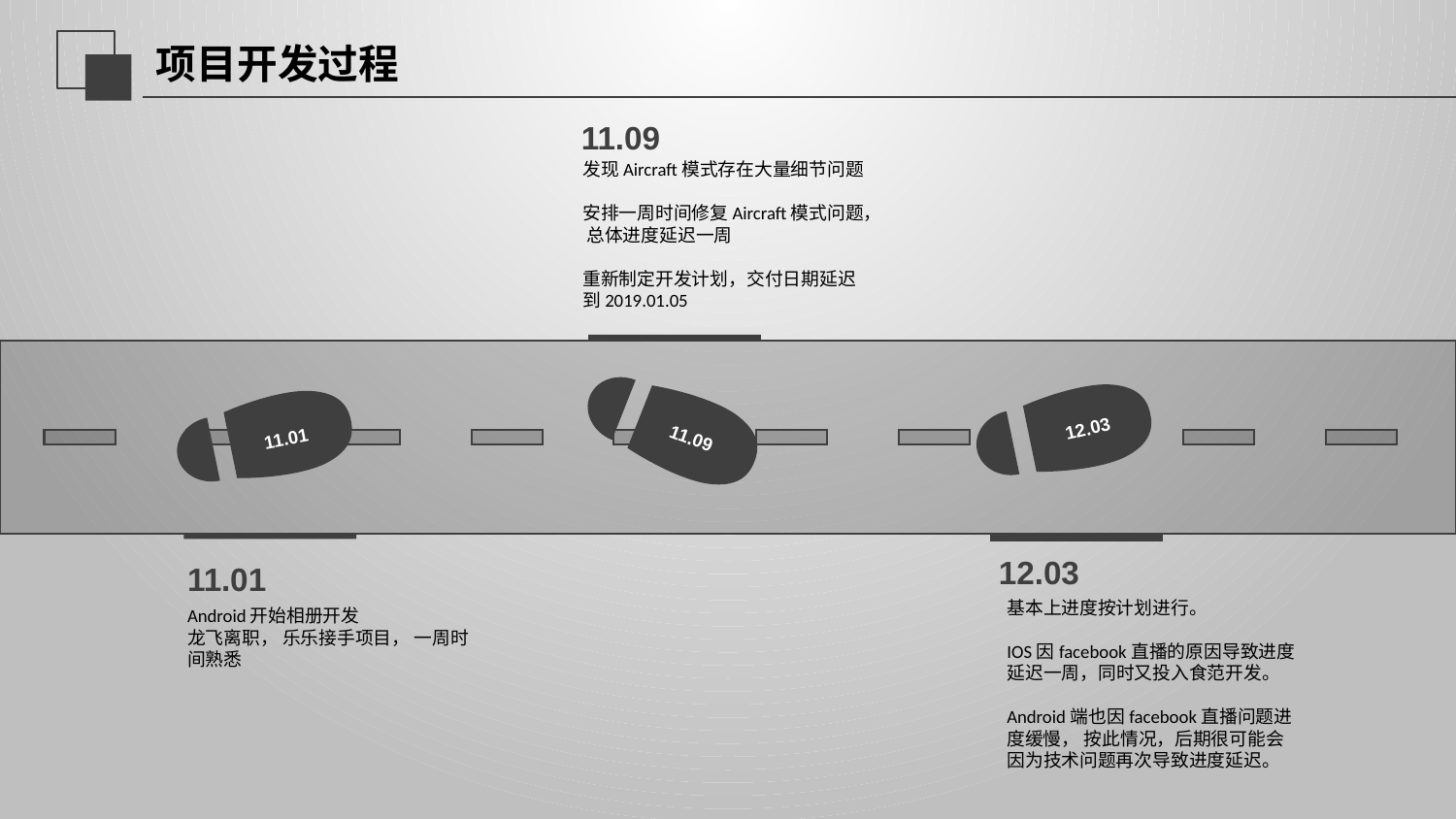

# 项目开发过程
11.09
发现Aircraft模式存在大量细节问题

安排一周时间修复Aircraft模式问题， 总体进度延迟一周

重新制定开发计划，交付日期延迟到2019.01.05

12.03
11.09
11.01

12.03
11.01
基本上进度按计划进行。

IOS因facebook直播的原因导致进度延迟一周，同时又投入食范开发。

Android端也因facebook直播问题进度缓慢， 按此情况，后期很可能会因为技术问题再次导致进度延迟。

Android开始相册开发
龙飞离职， 乐乐接手项目， 一周时间熟悉